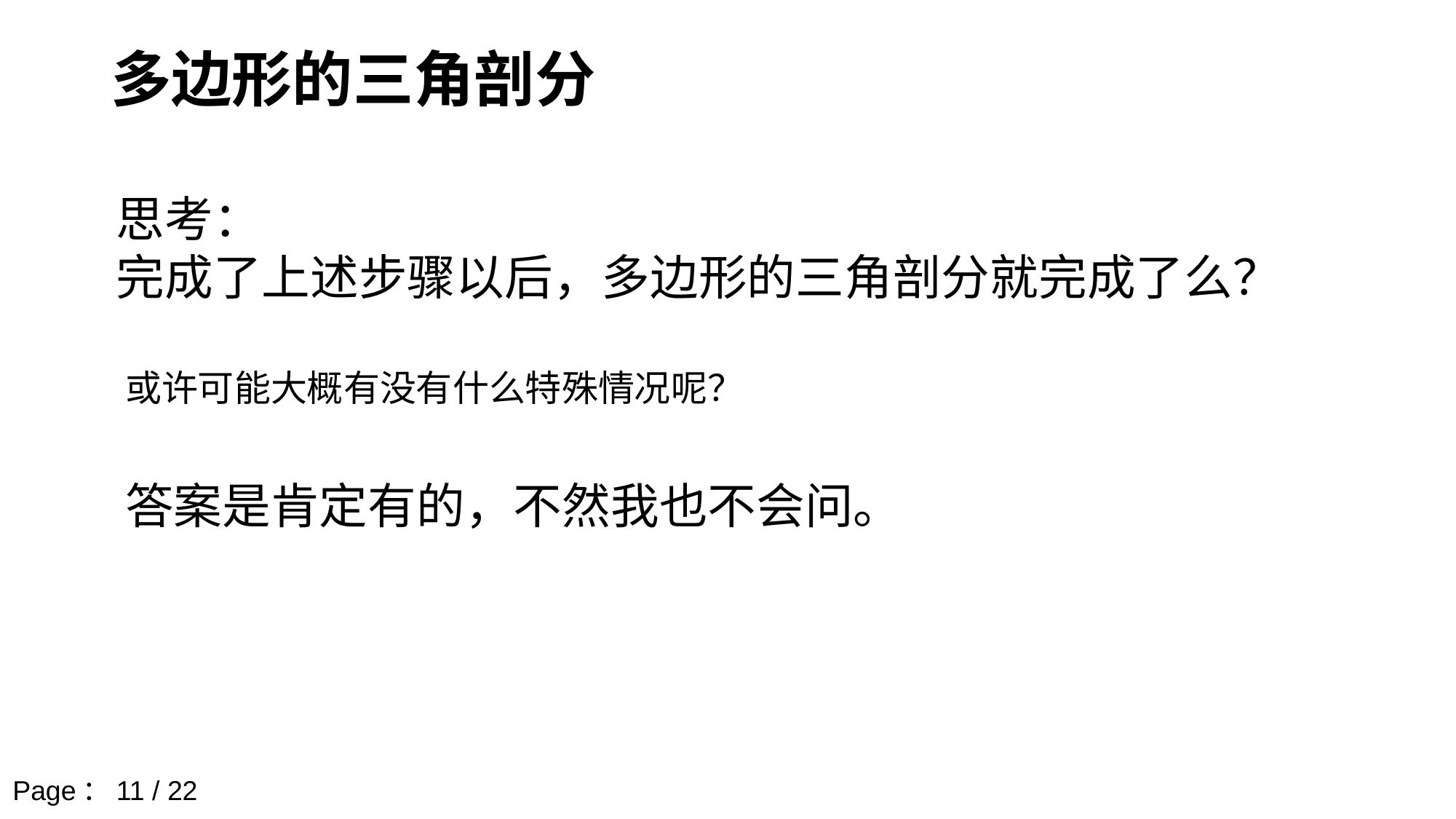

# 多边形的三角剖分
思考：
完成了上述步骤以后，多边形的三角剖分就完成了么？
或许可能大概有没有什么特殊情况呢？
答案是肯定有的，不然我也不会问。
Page：11 / 22